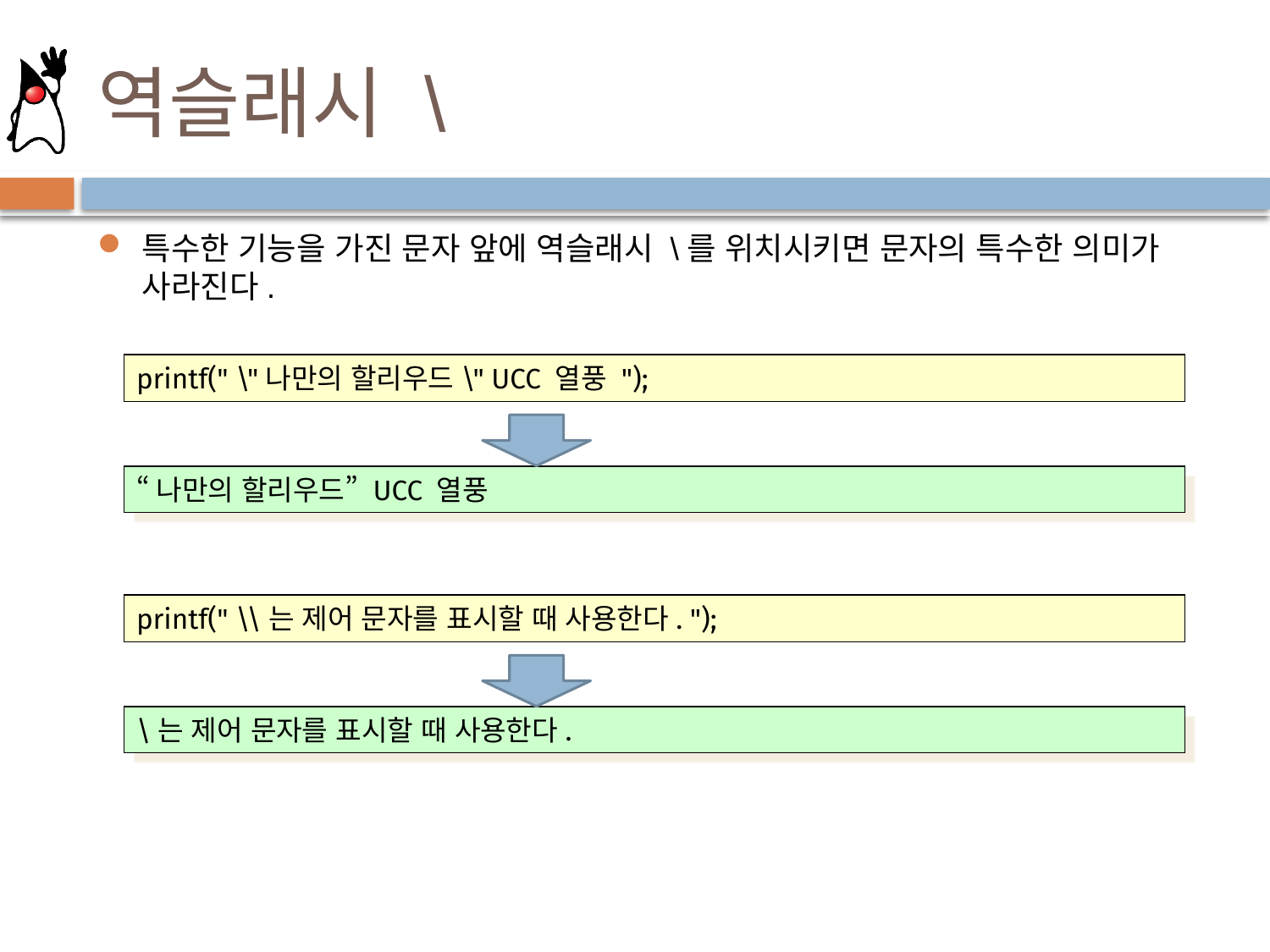

# 역슬래시 \
특수한 기능을 가진 문자 앞에 역슬래시 \를 위치시키면 문자의 특수한 의미가 사라진다.
printf(" \"나만의 할리우드\" UCC 열풍 ");

“나만의 할리우드” UCC 열풍
printf(" \\는 제어 문자를 표시할 때 사용한다. ");

\는 제어 문자를 표시할 때 사용한다.